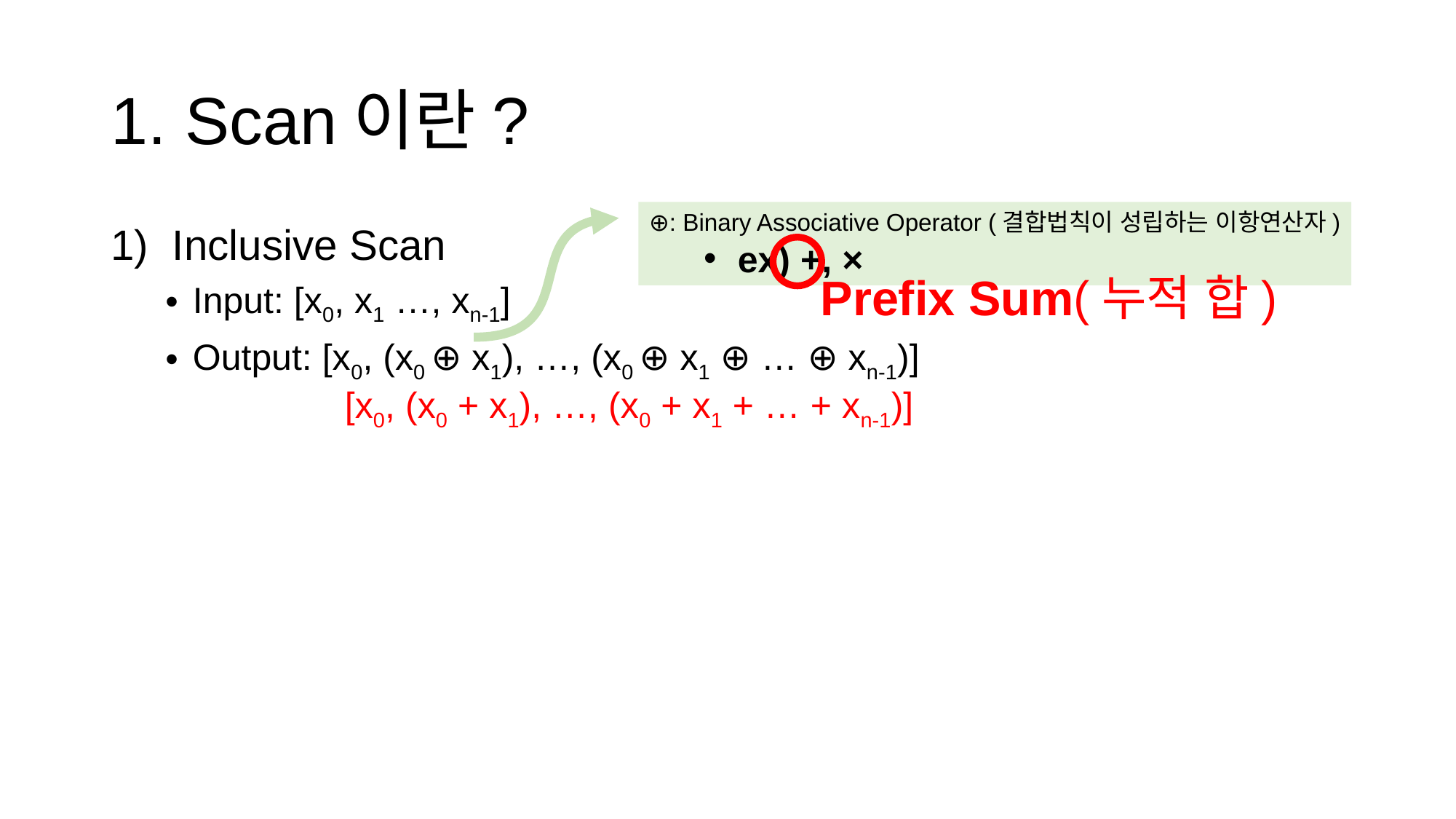

# 1. Scan이란?
⊕: Binary Associative Operator (결합법칙이 성립하는 이항연산자)
ex) +, ×
Inclusive Scan
Input: [x0, x1 …, xn-1]
Output: [x0, (x0 ⊕ x1), …, (x0 ⊕ x1 ⊕ … ⊕ xn-1)]

Prefix Sum(누적 합)
[x0, (x0 + x1), …, (x0 + x1 + … + xn-1)]